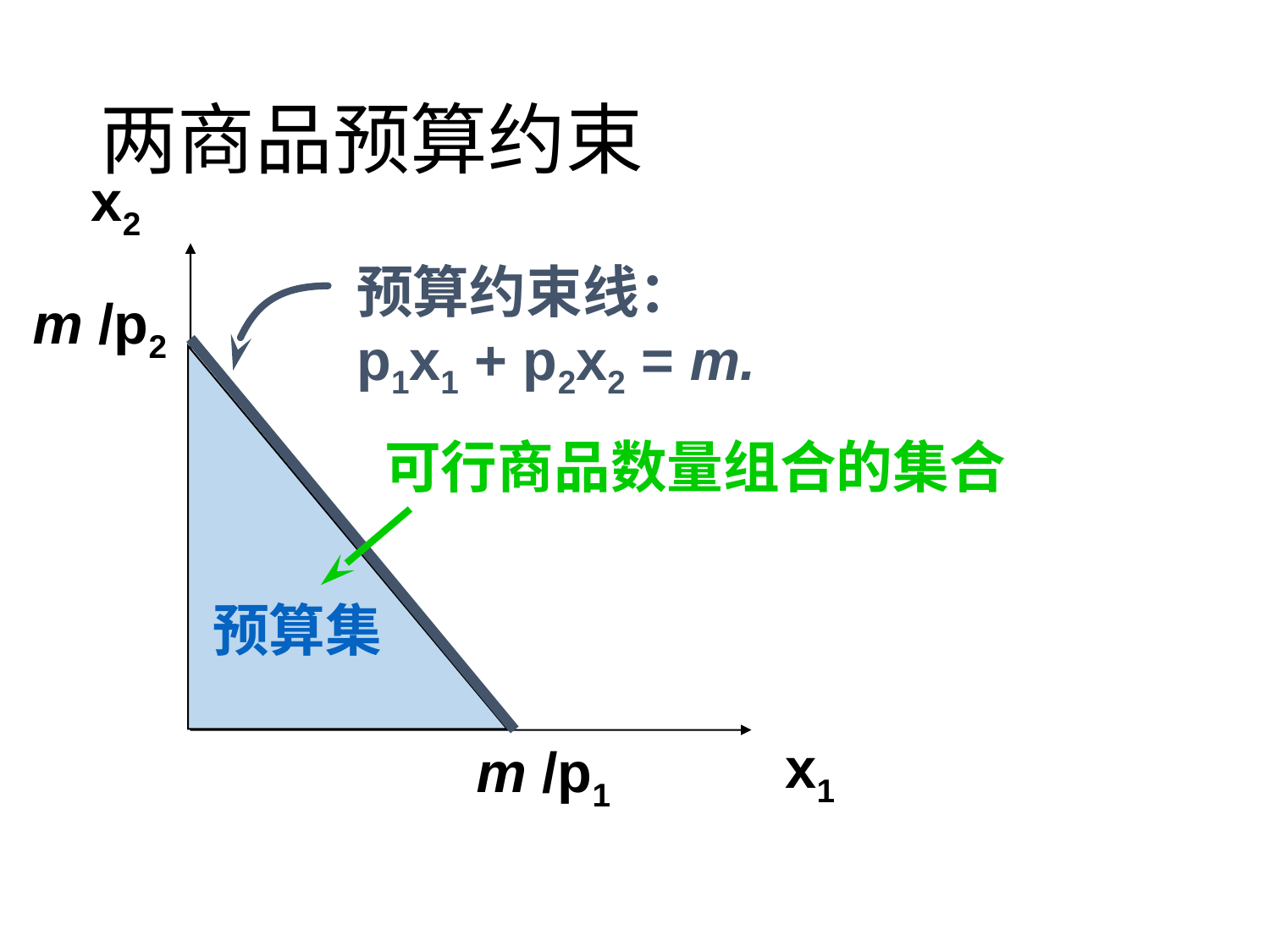

# 两商品预算约束
x2

预算约束线：
p1x1 + p2x2 = m.

m /p2

可行商品数量组合的集合

预算集
x1

m /p1